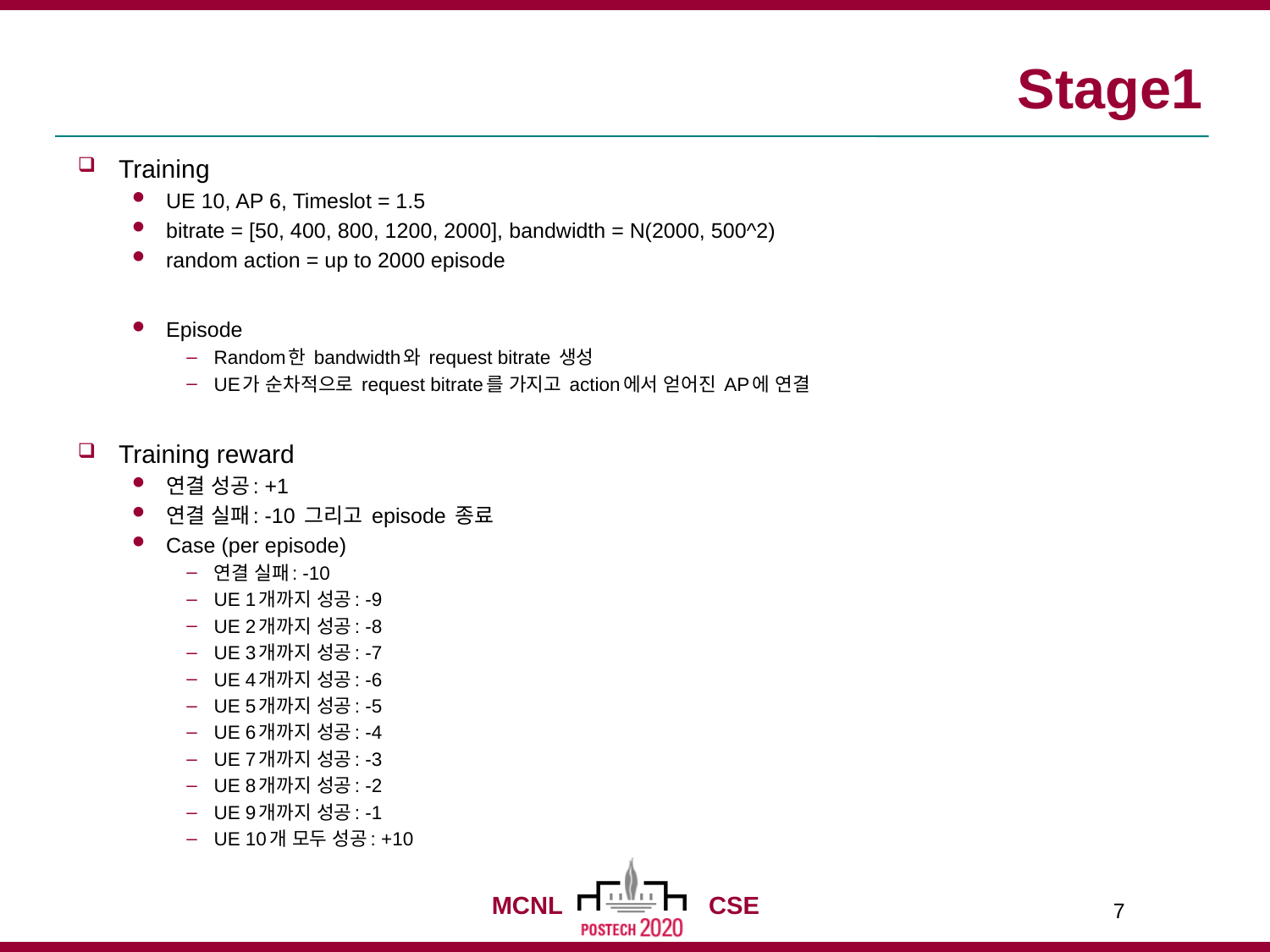

# Stage1
Training
UE 10, AP 6, Timeslot = 1.5
bitrate = [50, 400, 800, 1200, 2000], bandwidth = N(2000, 500^2)
random action = up to 2000 episode

Episode
Random한 bandwidth와 request bitrate 생성
UE가 순차적으로 request bitrate를 가지고 action에서 얻어진 AP에 연결

Training reward
연결 성공: +1
연결 실패: -10 그리고 episode 종료
Case (per episode)
연결 실패: -10
UE 1개까지 성공: -9
UE 2개까지 성공: -8
UE 3개까지 성공: -7
UE 4개까지 성공: -6
UE 5개까지 성공: -5
UE 6개까지 성공: -4
UE 7개까지 성공: -3
UE 8개까지 성공: -2
UE 9개까지 성공: -1
UE 10개 모두 성공: +10

7